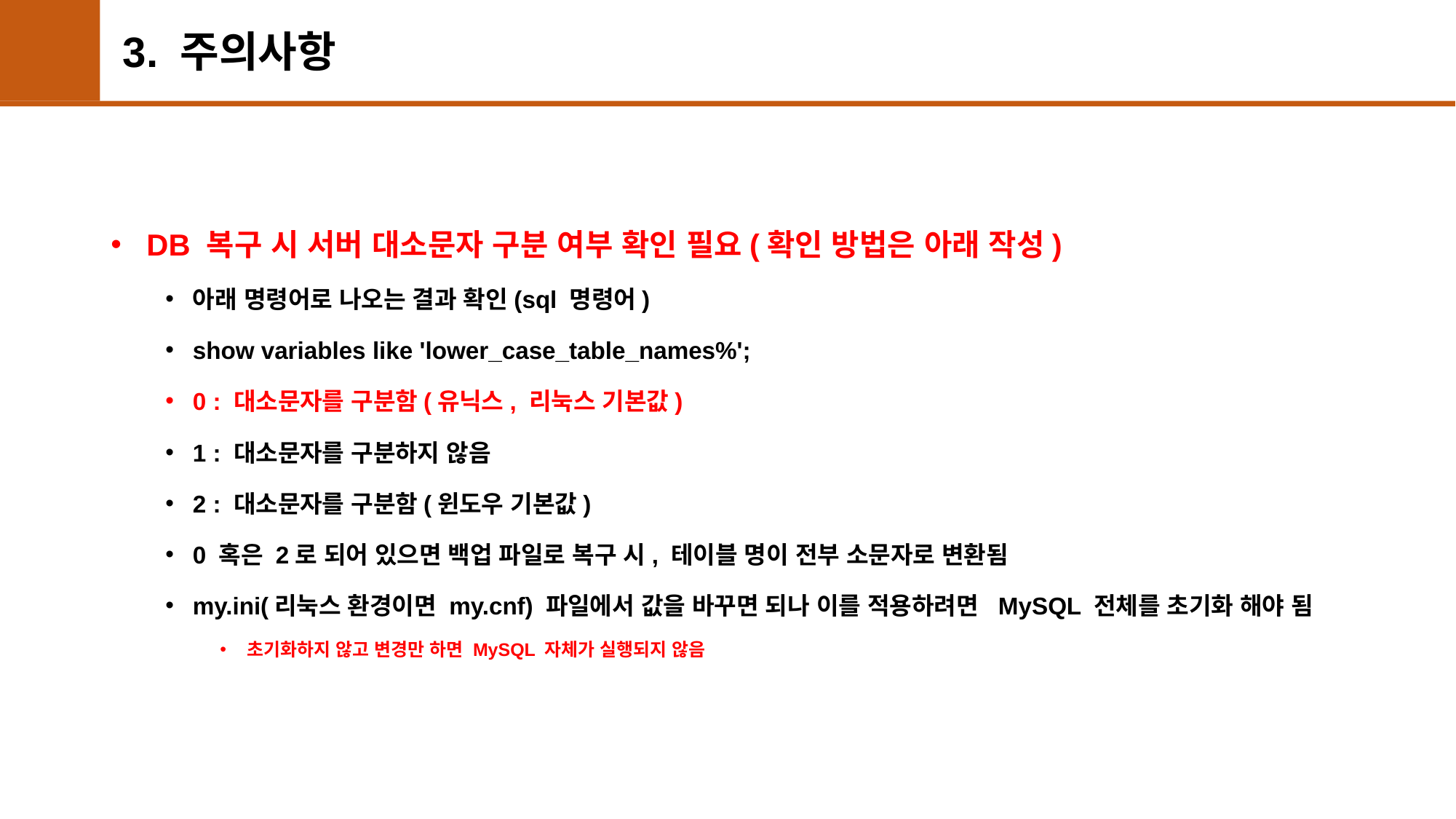

# 3. 주의사항

 DB 복구 시 서버 대소문자 구분 여부 확인 필요(확인 방법은 아래 작성)
아래 명령어로 나오는 결과 확인(sql 명령어)
show variables like 'lower_case_table_names%';
0 : 대소문자를 구분함(유닉스, 리눅스 기본값)
1 : 대소문자를 구분하지 않음
2 : 대소문자를 구분함(윈도우 기본값)
0 혹은 2로 되어 있으면 백업 파일로 복구 시, 테이블 명이 전부 소문자로 변환됨
my.ini(리눅스 환경이면 my.cnf) 파일에서 값을 바꾸면 되나 이를 적용하려면  MySQL 전체를 초기화 해야 됨
초기화하지 않고 변경만 하면 MySQL 자체가 실행되지 않음